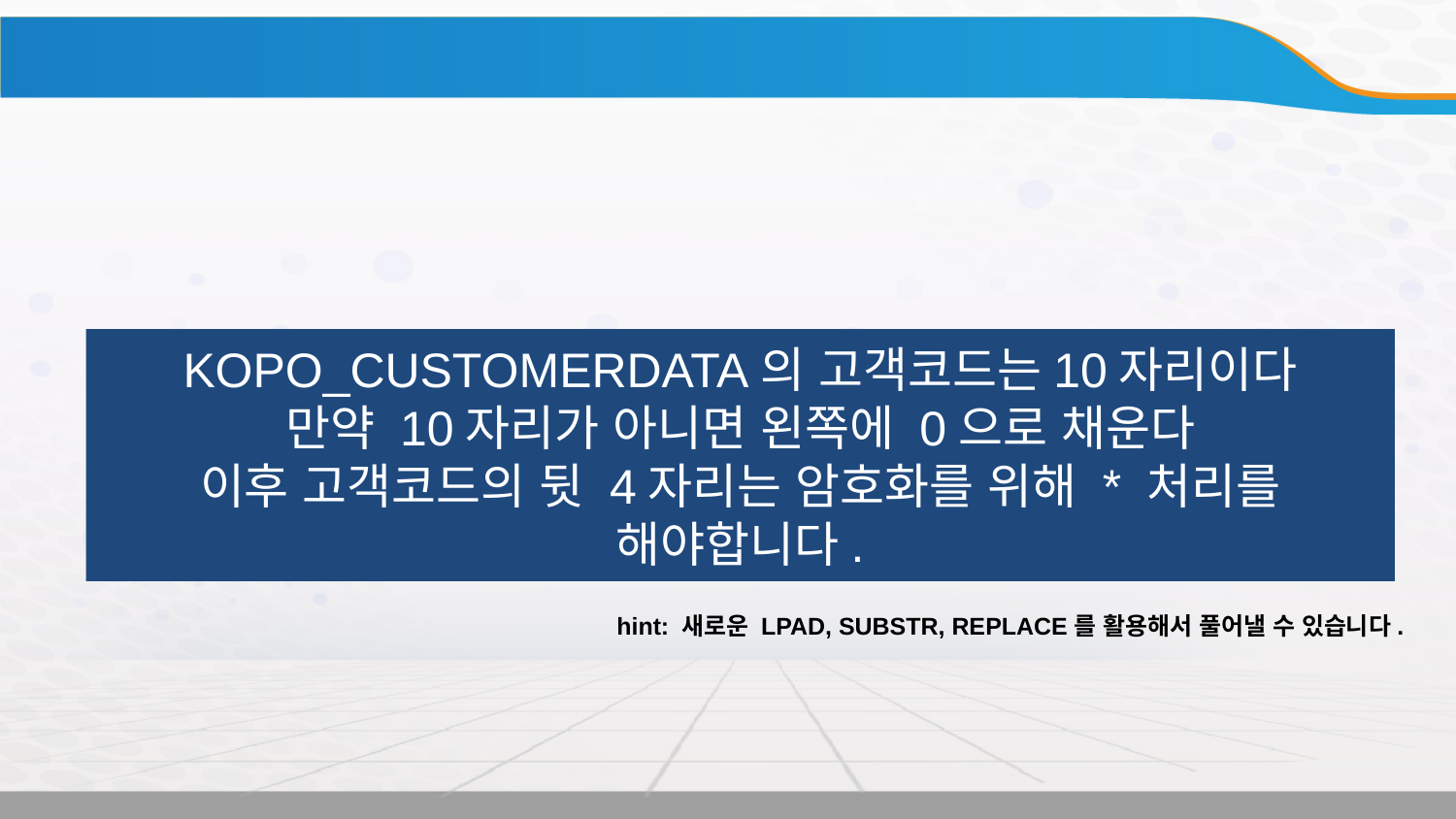

KOPO_CUSTOMERDATA의 고객코드는10자리이다
만약 10자리가 아니면 왼쪽에 0으로 채운다
이후 고객코드의 뒷 4자리는 암호화를 위해 * 처리를
해야합니다.
hint: 새로운 LPAD, SUBSTR, REPLACE를 활용해서 풀어낼 수 있습니다.